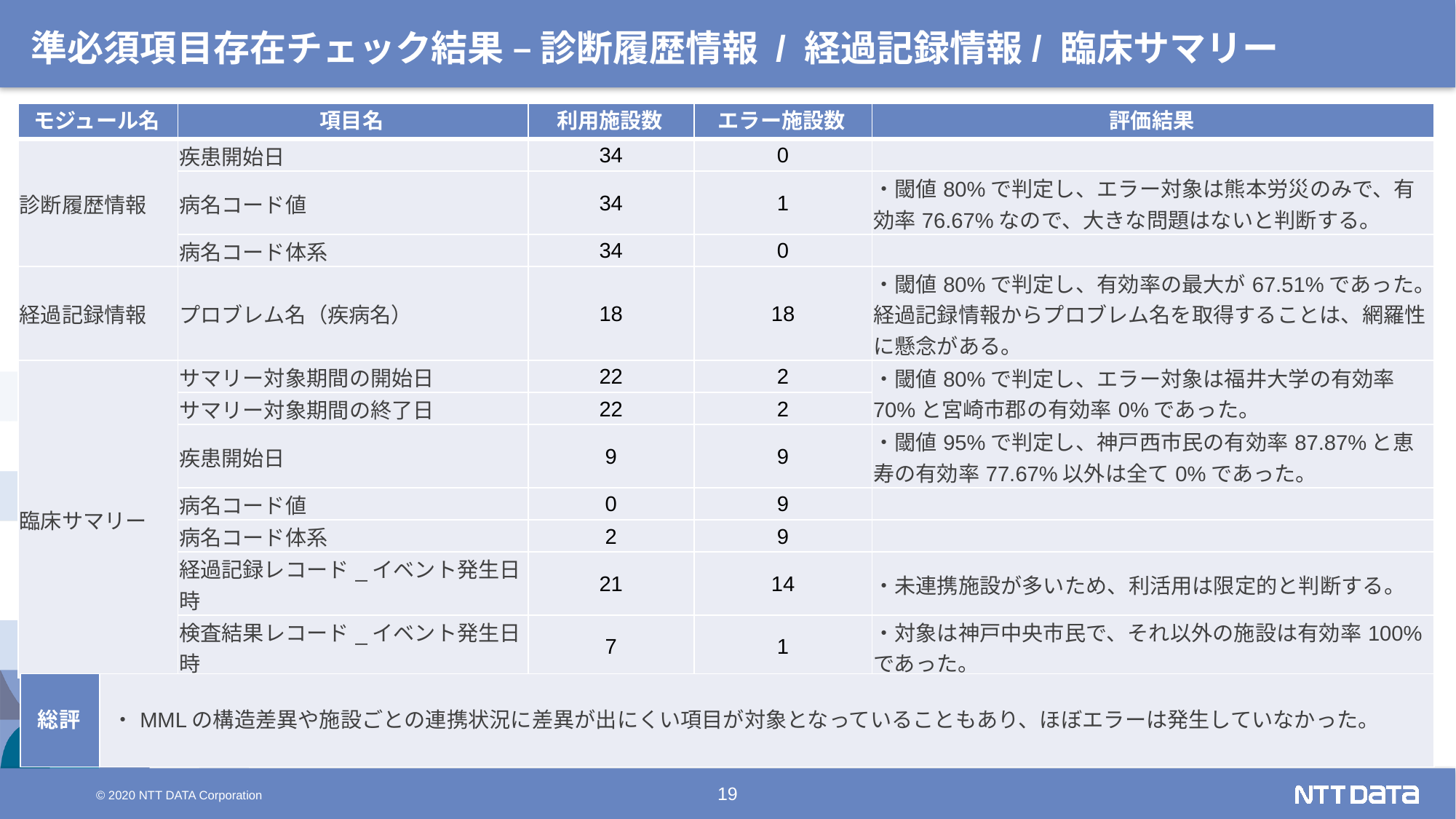

# 準必須項目存在チェック結果 – 診断履歴情報 / 経過記録情報/ 臨床サマリー
| モジュール名 | 項目名 | 利用施設数 | エラー施設数 | 評価結果 |
| --- | --- | --- | --- | --- |
| 診断履歴情報 | 疾患開始日 | 34 | 0 |  |
|  | 病名コード値 | 34 | 1 | ・閾値80%で判定し、エラー対象は熊本労災のみで、有効率76.67%なので、大きな問題はないと判断する。 |
|  | 病名コード体系 | 34 | 0 |  |
| 経過記録情報 | プロブレム名（疾病名） | 18 | 18 | ・閾値80%で判定し、有効率の最大が67.51%であった。経過記録情報からプロブレム名を取得することは、網羅性に懸念がある。 |
| 臨床サマリー | サマリー対象期間の開始日 | 22 | 2 | ・閾値80%で判定し、エラー対象は福井大学の有効率70%と宮崎市郡の有効率0%であった。 |
|  | サマリー対象期間の終了日 | 22 | 2 |  |
|  | 疾患開始日 | 9 | 9 | ・閾値95%で判定し、神戸西市民の有効率87.87%と恵寿の有効率77.67%以外は全て0%であった。 |
|  | 病名コード値 | 0 | 9 |  |
|  | 病名コード体系 | 2 | 9 |  |
|  | 経過記録レコード\_イベント発生日時 | 21 | 14 | ・未連携施設が多いため、利活用は限定的と判断する。 |
|  | 検査結果レコード\_イベント発生日時 | 7 | 1 | ・対象は神戸中央市民で、それ以外の施設は有効率100%であった。 |
| 総評 | ・MMLの構造差異や施設ごとの連携状況に差異が出にくい項目が対象となっていることもあり、ほぼエラーは発生していなかった。 |
| --- | --- |